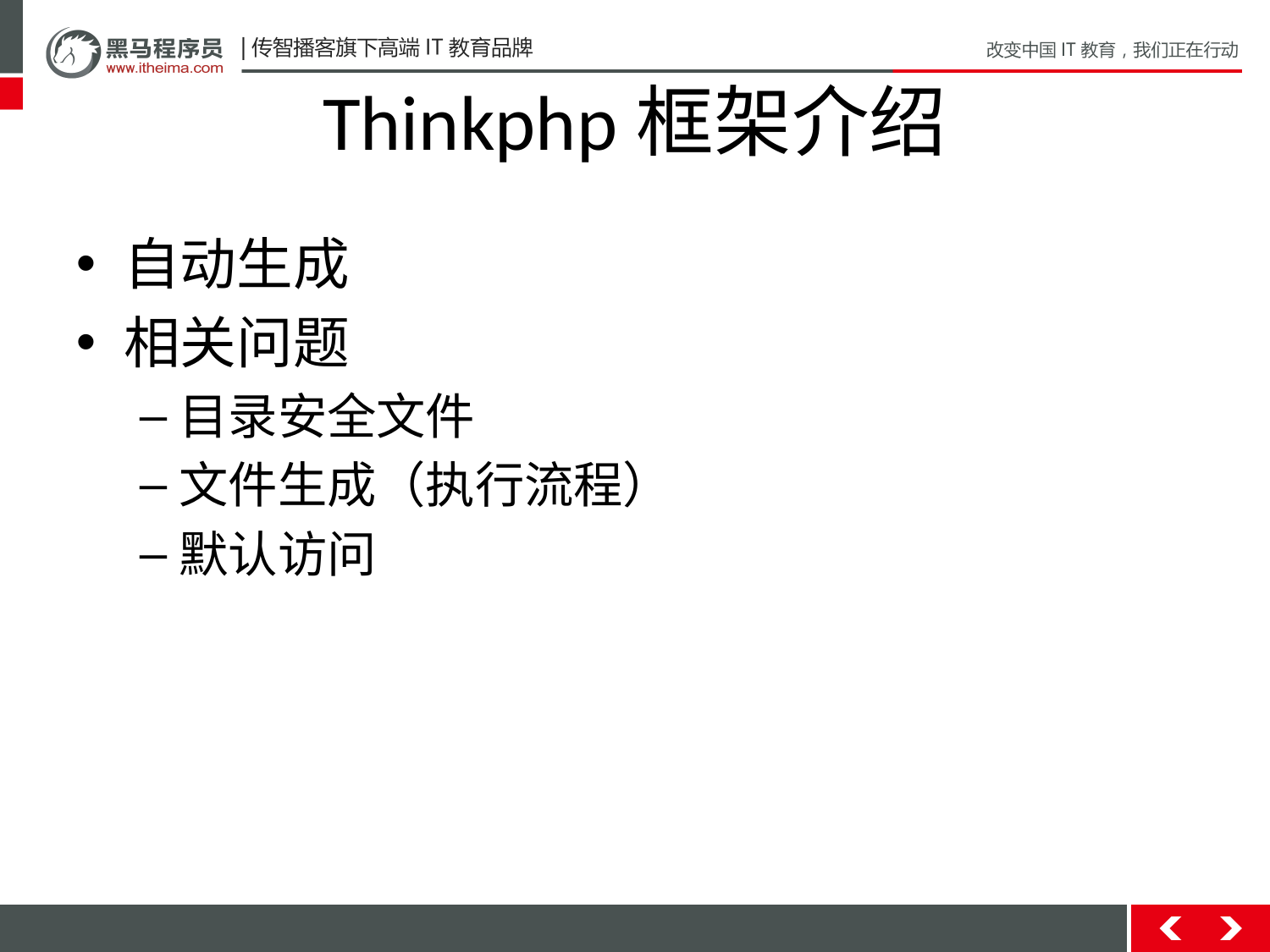

# Thinkphp框架介绍
自动生成
相关问题
目录安全文件
文件生成（执行流程）
默认访问